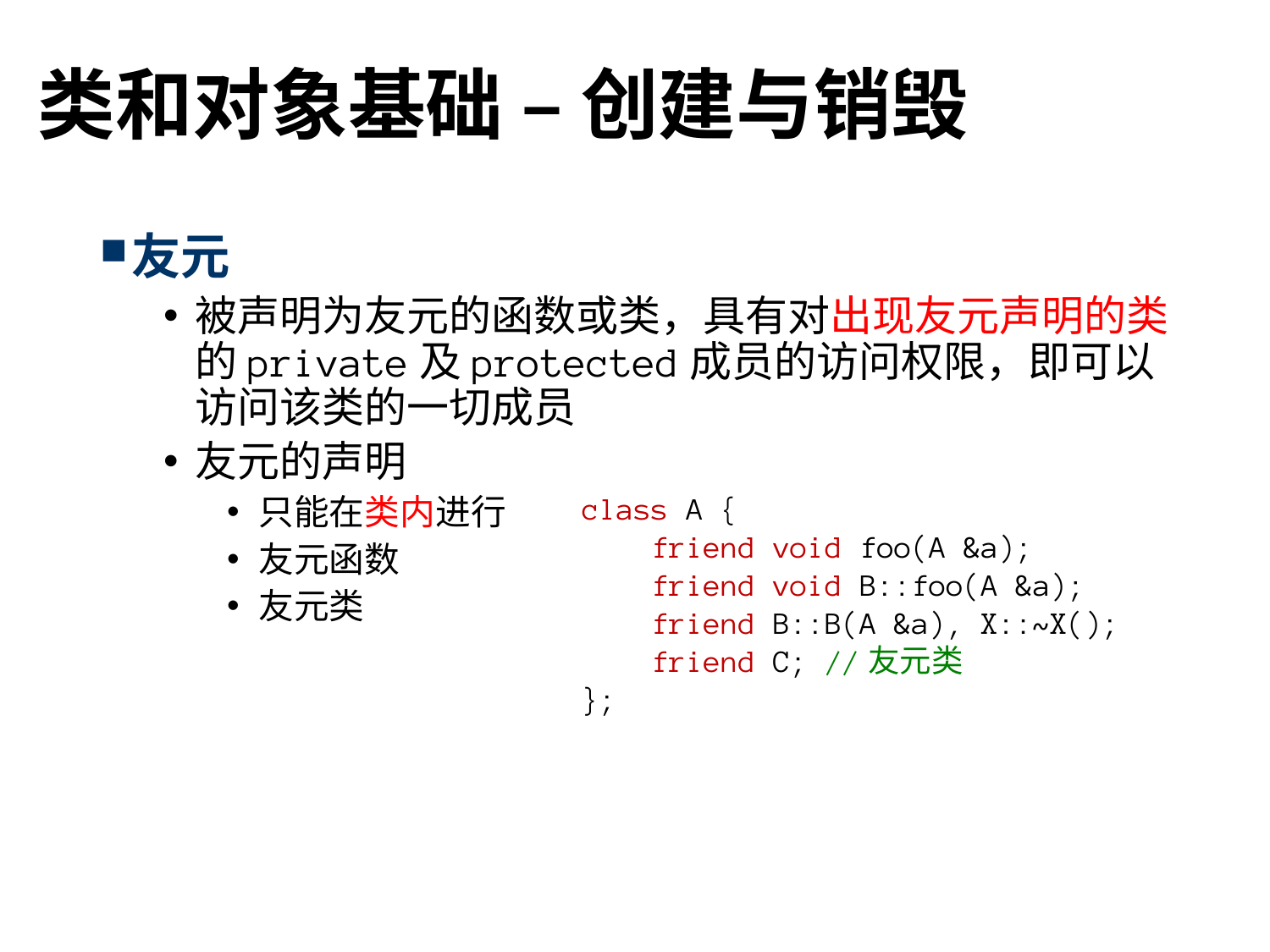

# 类和对象基础 – 创建与销毁
友元
被声明为友元的函数或类，具有对出现友元声明的类的private及protected成员的访问权限，即可以访问该类的一切成员
友元的声明
只能在类内进行
友元函数
友元类
class A {
    friend void foo(A &a);
    friend void B::foo(A &a);
    friend B::B(A &a), X::~X();
    friend C; //友元类
};